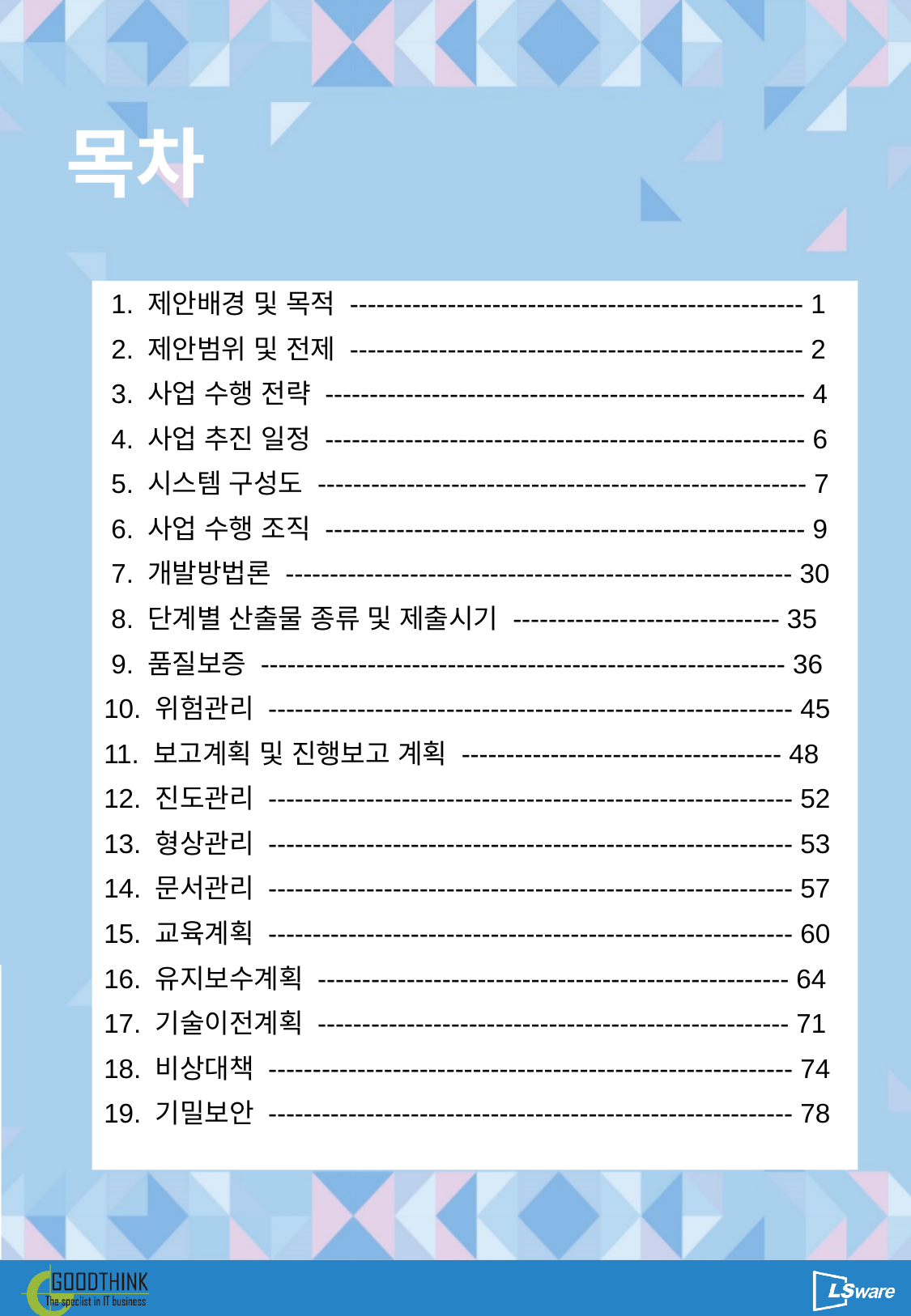

# 목차
 1. 제안배경 및 목적 --------------------------------------------------- 1
 2. 제안범위 및 전제 --------------------------------------------------- 2
 3. 사업 수행 전략 ------------------------------------------------------ 4
 4. 사업 추진 일정 ------------------------------------------------------ 6
 5. 시스템 구성도 ------------------------------------------------------- 7
 6. 사업 수행 조직 ------------------------------------------------------ 9
 7. 개발방법론 --------------------------------------------------------- 30
 8. 단계별 산출물 종류 및 제출시기 ------------------------------ 35
 9. 품질보증 ----------------------------------------------------------- 36
10. 위험관리 ----------------------------------------------------------- 45
11. 보고계획 및 진행보고 계획 ------------------------------------ 48
12. 진도관리 ----------------------------------------------------------- 52
13. 형상관리 ----------------------------------------------------------- 53
14. 문서관리 ----------------------------------------------------------- 57
15. 교육계획 ----------------------------------------------------------- 60
16. 유지보수계획 ----------------------------------------------------- 64
17. 기술이전계획 ----------------------------------------------------- 71
18. 비상대책 ----------------------------------------------------------- 74
19. 기밀보안 ----------------------------------------------------------- 78